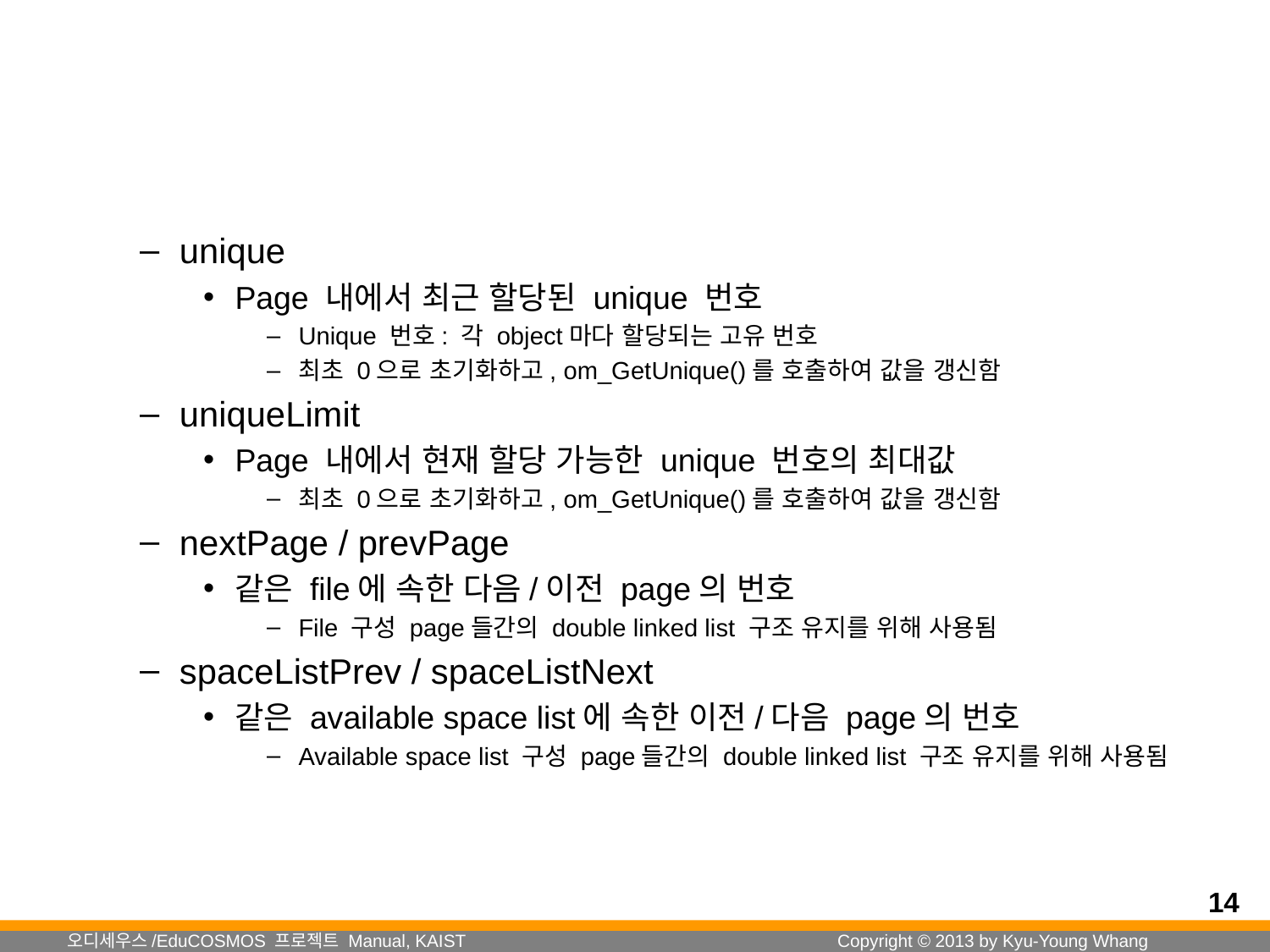

#
unique
Page 내에서 최근 할당된 unique 번호
Unique 번호: 각 object마다 할당되는 고유 번호
최초 0으로 초기화하고, om_GetUnique()를 호출하여 값을 갱신함
uniqueLimit
Page 내에서 현재 할당 가능한 unique 번호의 최대값
최초 0으로 초기화하고, om_GetUnique()를 호출하여 값을 갱신함
nextPage / prevPage
같은 file에 속한 다음/이전 page의 번호
File 구성 page들간의 double linked list 구조 유지를 위해 사용됨
spaceListPrev / spaceListNext
같은 available space list에 속한 이전/다음 page의 번호
Available space list 구성 page들간의 double linked list 구조 유지를 위해 사용됨